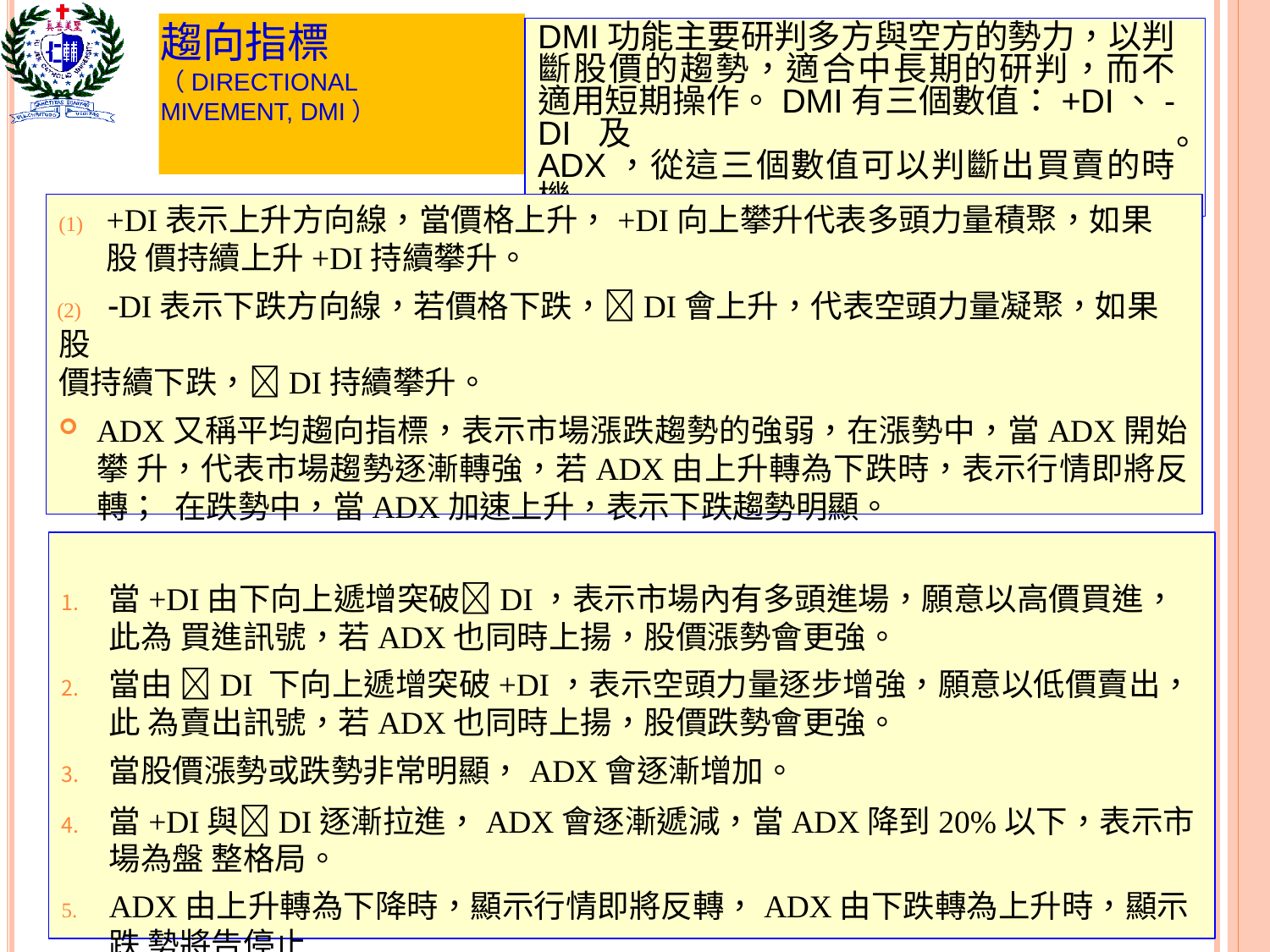

# 趨向指標（DIRECTIONAL
MIVEMENT, DMI）
DMI功能主要研判多方與空方的勢力，以判 斷股價的趨勢，適合中長期的研判，而不 適用短期操作。DMI有三個數值：+DI、-DI  及
ADX，從這三個數值可以判斷出買賣的時機
。

(1)	+DI表示上升方向線，當價格上升，+DI向上攀升代表多頭力量積聚，如果股 價持續上升+DI持續攀升。
(2)	−DI表示下跌方向線，若價格下跌，−DI會上升，代表空頭力量凝聚，如果股
價持續下跌，−DI持續攀升。
ADX又稱平均趨向指標，表示市場漲跌趨勢的強弱，在漲勢中，當ADX開始攀 升，代表市場趨勢逐漸轉強，若ADX由上升轉為下跌時，表示行情即將反轉；  在跌勢中，當ADX加速上升，表示下跌趨勢明顯。

當+DI由下向上遞增突破−DI，表示市場內有多頭進場，願意以高價買進，此為 買進訊號，若ADX也同時上揚，股價漲勢會更強。
當由−DI 下向上遞增突破+DI，表示空頭力量逐步增強，願意以低價賣出，此 為賣出訊號，若ADX也同時上揚，股價跌勢會更強。
當股價漲勢或跌勢非常明顯，ADX會逐漸增加。
當+DI與−DI逐漸拉進，ADX會逐漸遞減，當ADX降到20%以下，表示市場為盤 整格局。
ADX由上升轉為下降時，顯示行情即將反轉，ADX由下跌轉為上升時，顯示跌 勢將告停止